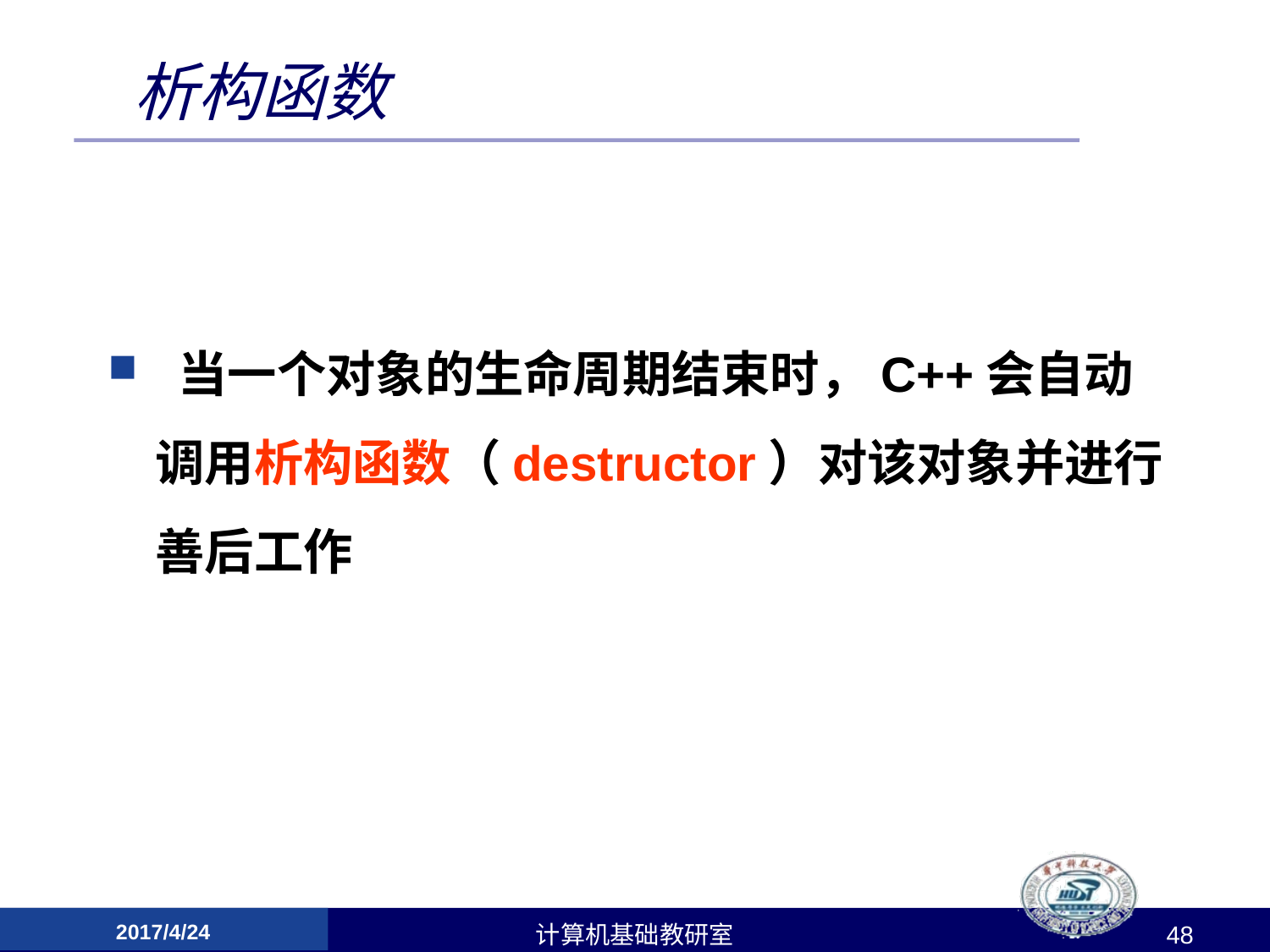

# 析构函数
 当一个对象的生命周期结束时，C++会自动调用析构函数（destructor）对该对象并进行善后工作
2017/4/24
计算机基础教研室
48